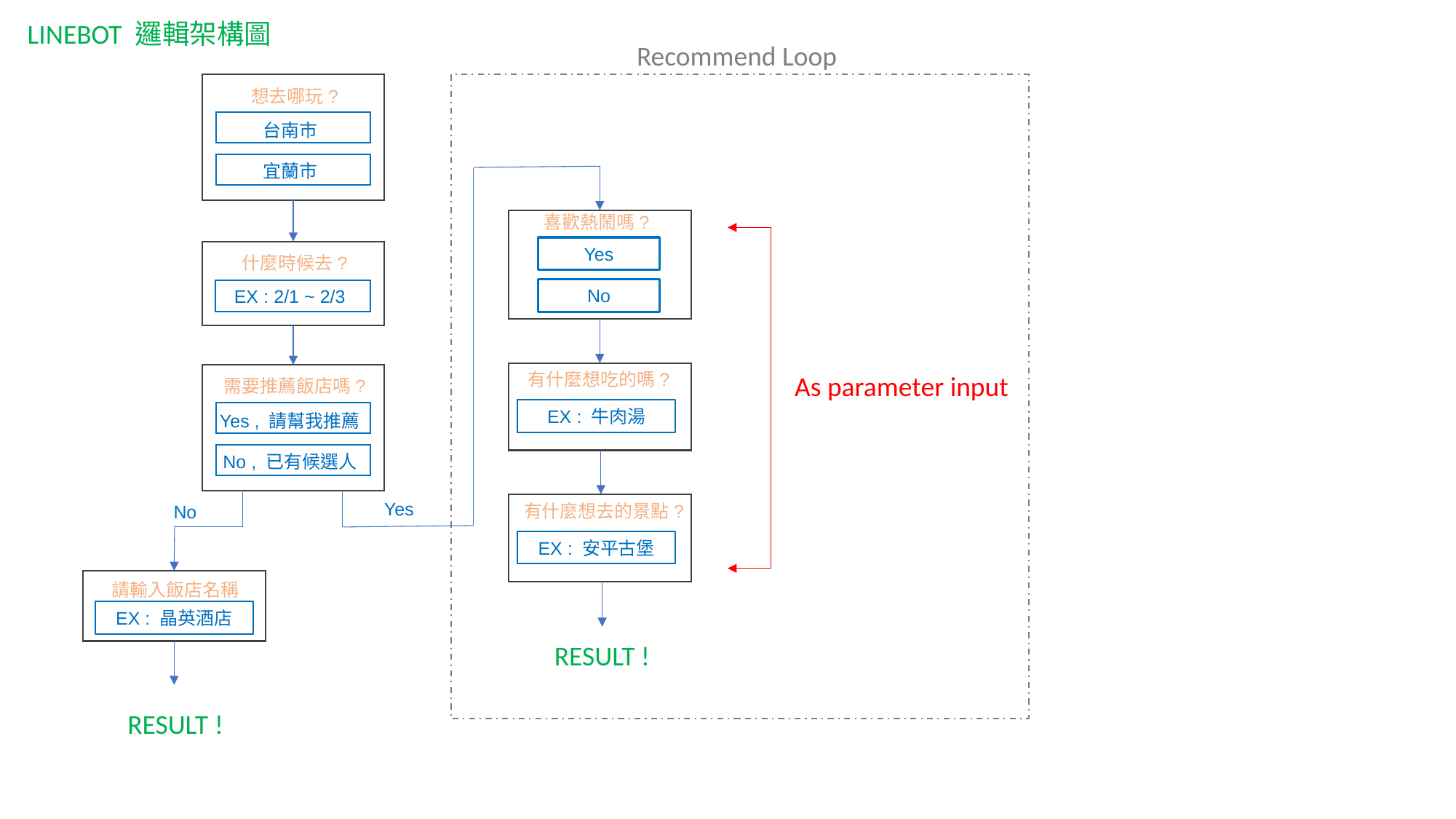

LINEBOT 邏輯架構圖

想去哪玩?

台南市
宜蘭市

什麼時候去?
EX : 2/1 ~ 2/3

需要推薦飯店嗎?

Yes , 請幫我推薦
No , 已有候選人

Yes
No

請輸入飯店名稱
EX : 晶英酒店

喜歡熱鬧嗎?
Yes
No
有什麼想吃的嗎?

EX : 牛肉湯
有什麼想去的景點?

EX : 安平古堡
RESULT !
RESULT !
As parameter input
Recommend Loop